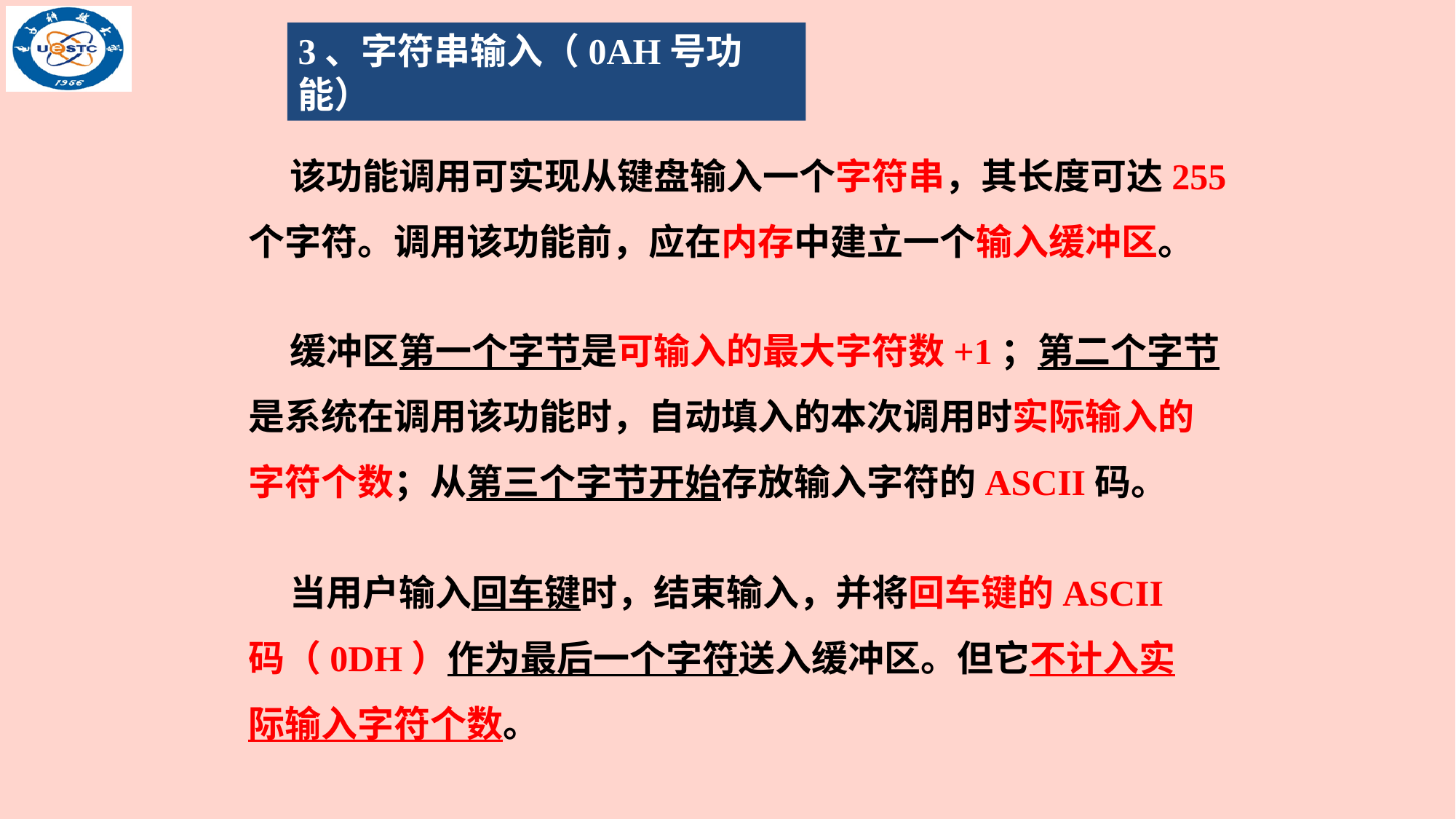

3、字符串输入（0AH号功能）
    该功能调用可实现从键盘输入一个字符串，其长度可达255个字符。调用该功能前，应在内存中建立一个输入缓冲区。
    缓冲区第一个字节是可输入的最大字符数+1；第二个字节是系统在调用该功能时，自动填入的本次调用时实际输入的字符个数；从第三个字节开始存放输入字符的ASCII码。
    当用户输入回车键时，结束输入，并将回车键的ASCII码（0DH）作为最后一个字符送入缓冲区。但它不计入实际输入字符个数。